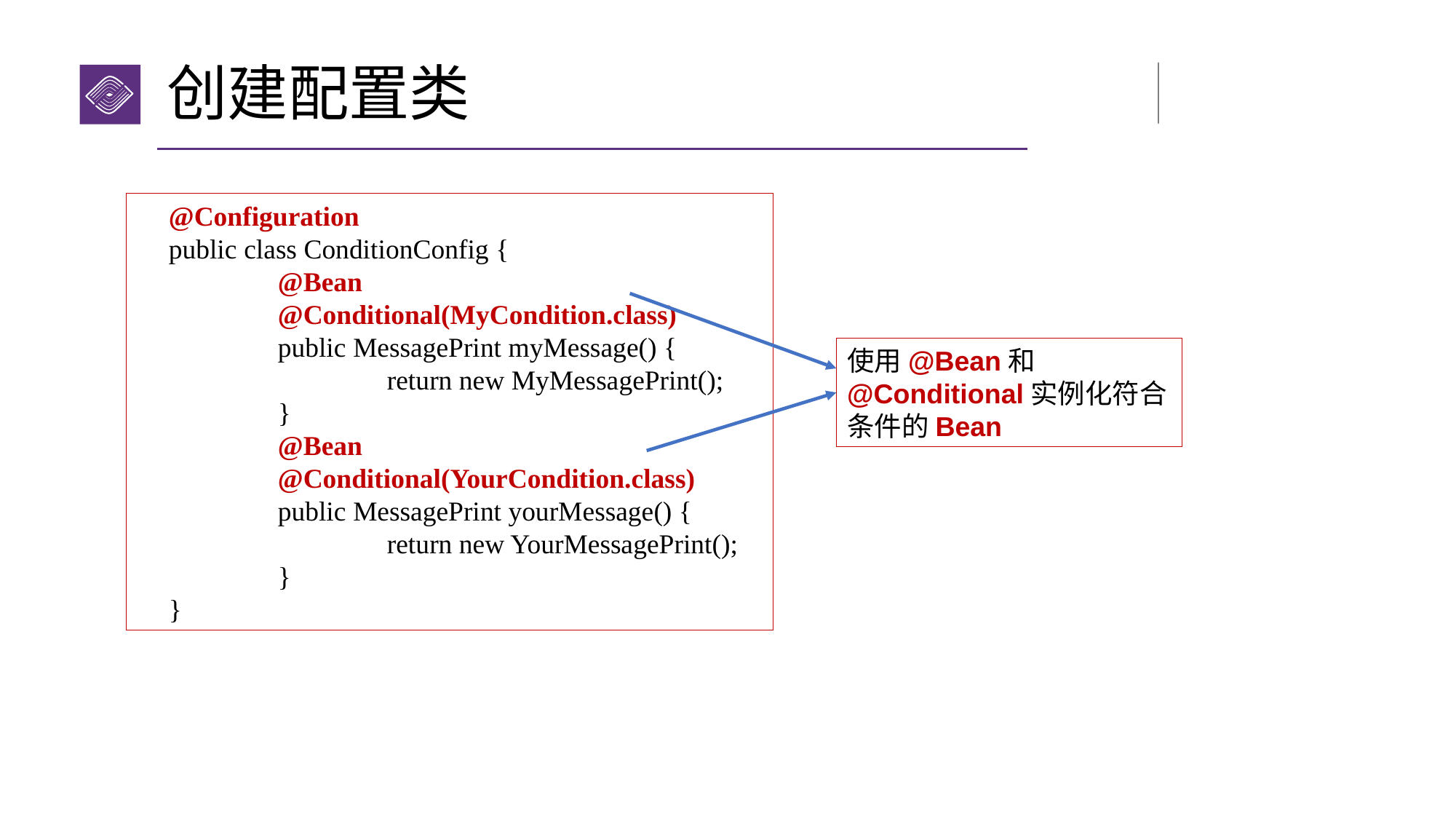

# 创建配置类
@Configuration
public class ConditionConfig {
	@Bean
	@Conditional(MyCondition.class)
	public MessagePrint myMessage() {
		return new MyMessagePrint();
	}
	@Bean
	@Conditional(YourCondition.class)
	public MessagePrint yourMessage() {
		return new YourMessagePrint();
	}
}
使用@Bean和@Conditional实例化符合条件的Bean
47